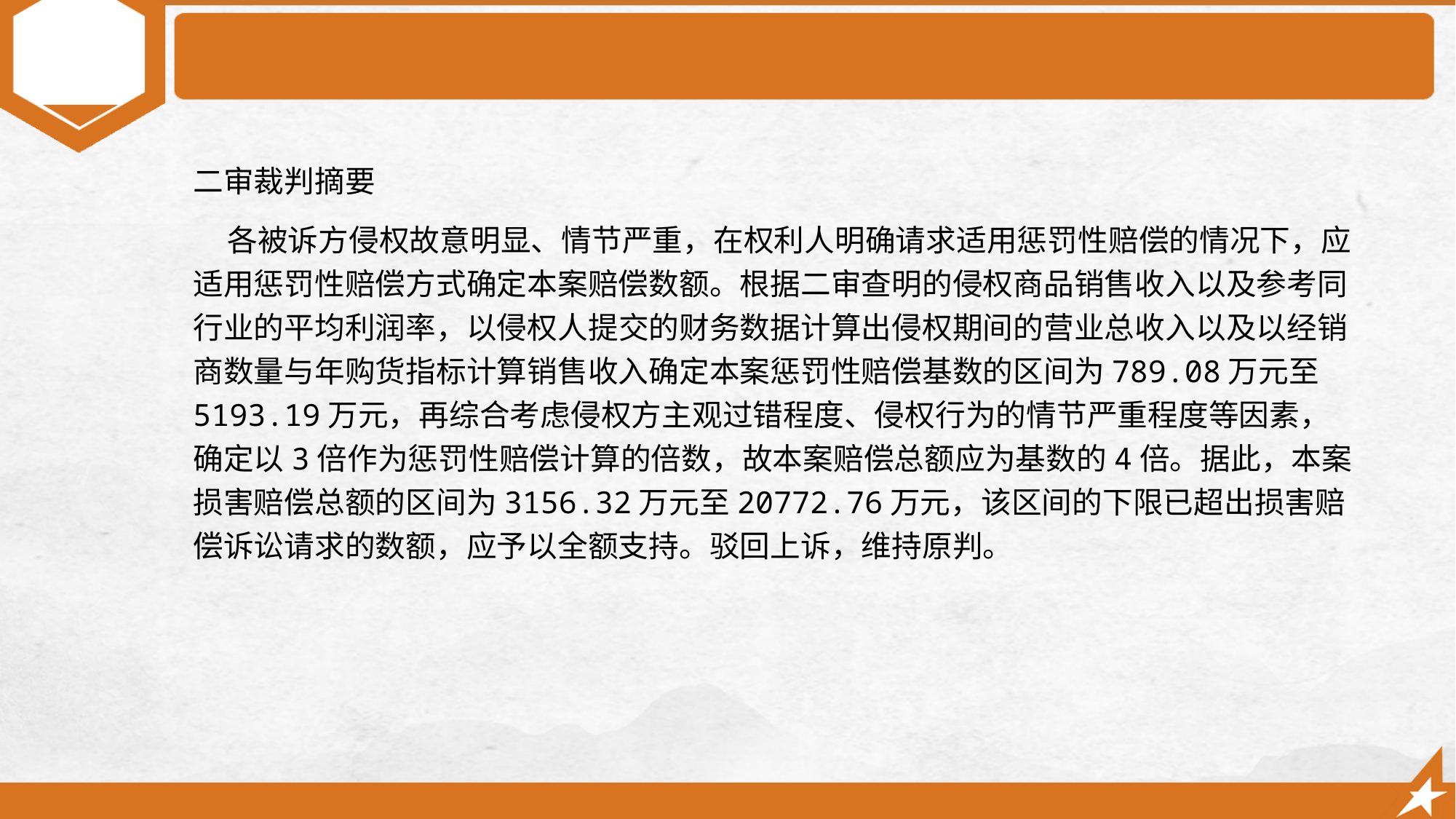

二审裁判摘要
    各被诉方侵权故意明显、情节严重，在权利人明确请求适用惩罚性赔偿的情况下，应适用惩罚性赔偿方式确定本案赔偿数额。根据二审查明的侵权商品销售收入以及参考同行业的平均利润率，以侵权人提交的财务数据计算出侵权期间的营业总收入以及以经销商数量与年购货指标计算销售收入确定本案惩罚性赔偿基数的区间为789.08万元至5193.19万元，再综合考虑侵权方主观过错程度、侵权行为的情节严重程度等因素，确定以3倍作为惩罚性赔偿计算的倍数，故本案赔偿总额应为基数的4倍。据此，本案损害赔偿总额的区间为3156.32万元至20772.76万元，该区间的下限已超出损害赔偿诉讼请求的数额，应予以全额支持。驳回上诉，维持原判。